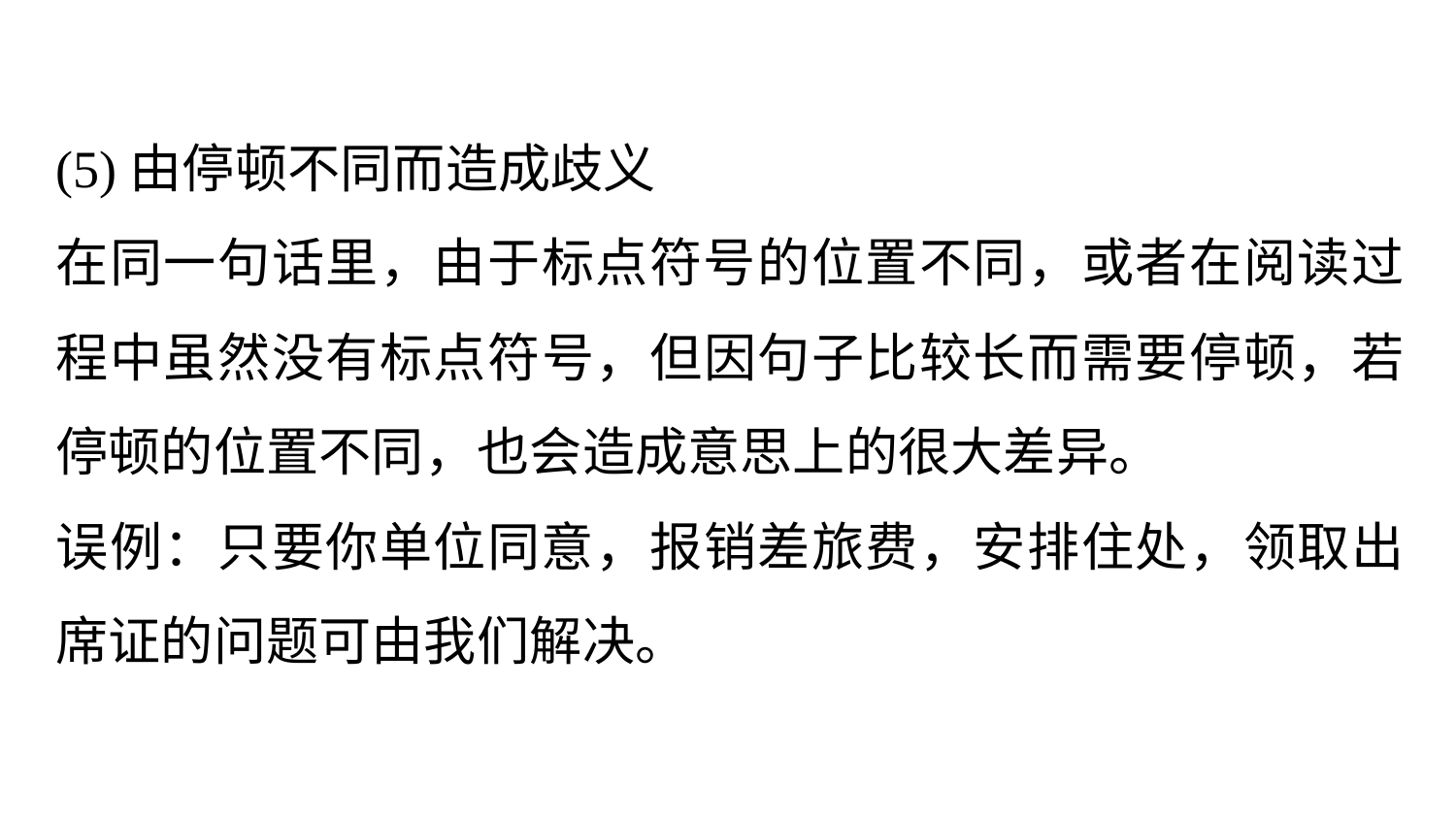

(5)由停顿不同而造成歧义
在同一句话里，由于标点符号的位置不同，或者在阅读过程中虽然没有标点符号，但因句子比较长而需要停顿，若停顿的位置不同，也会造成意思上的很大差异。
误例：只要你单位同意，报销差旅费，安排住处，领取出席证的问题可由我们解决。